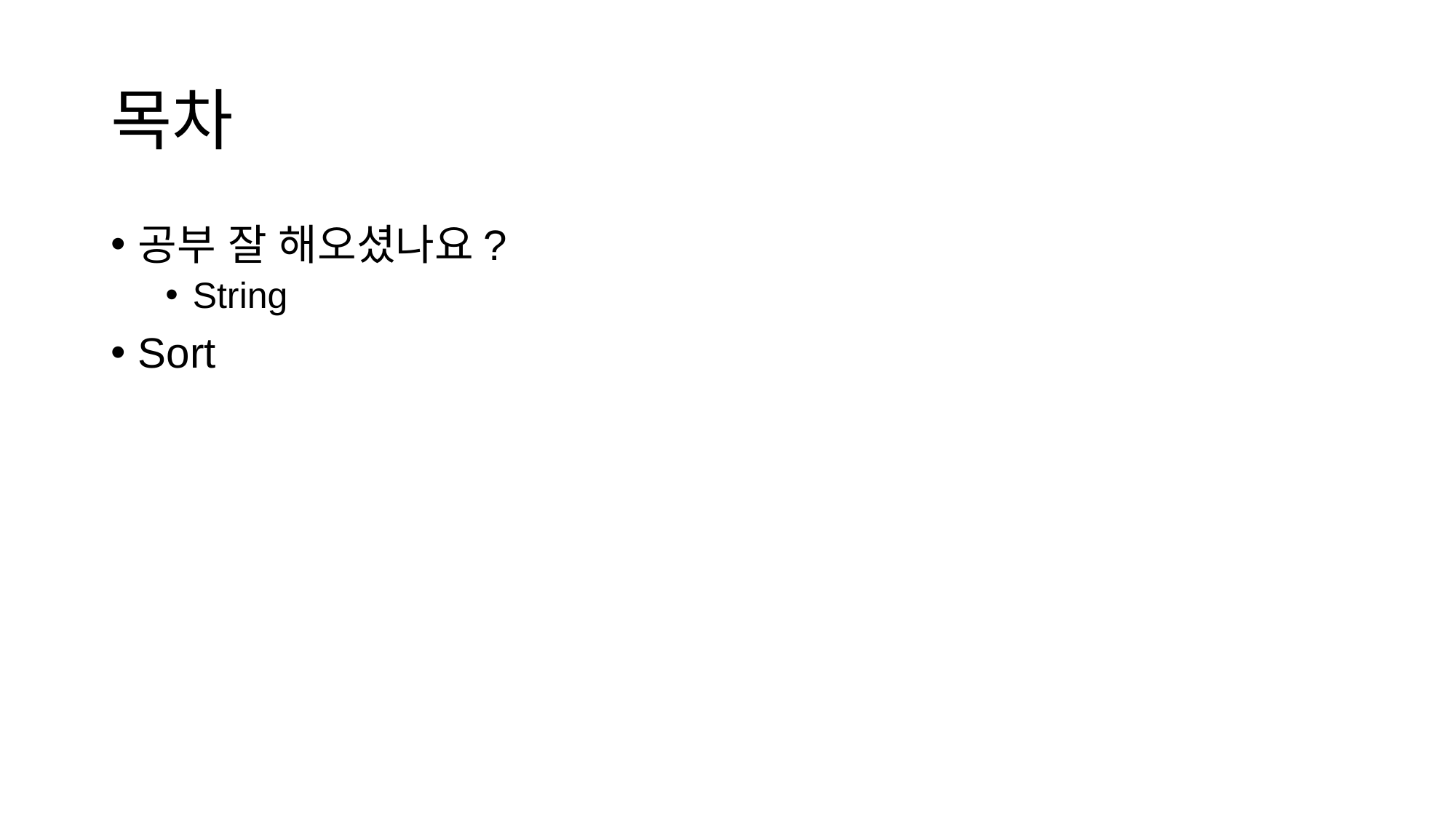

# 목차
공부 잘 해오셨나요?
String
Sort